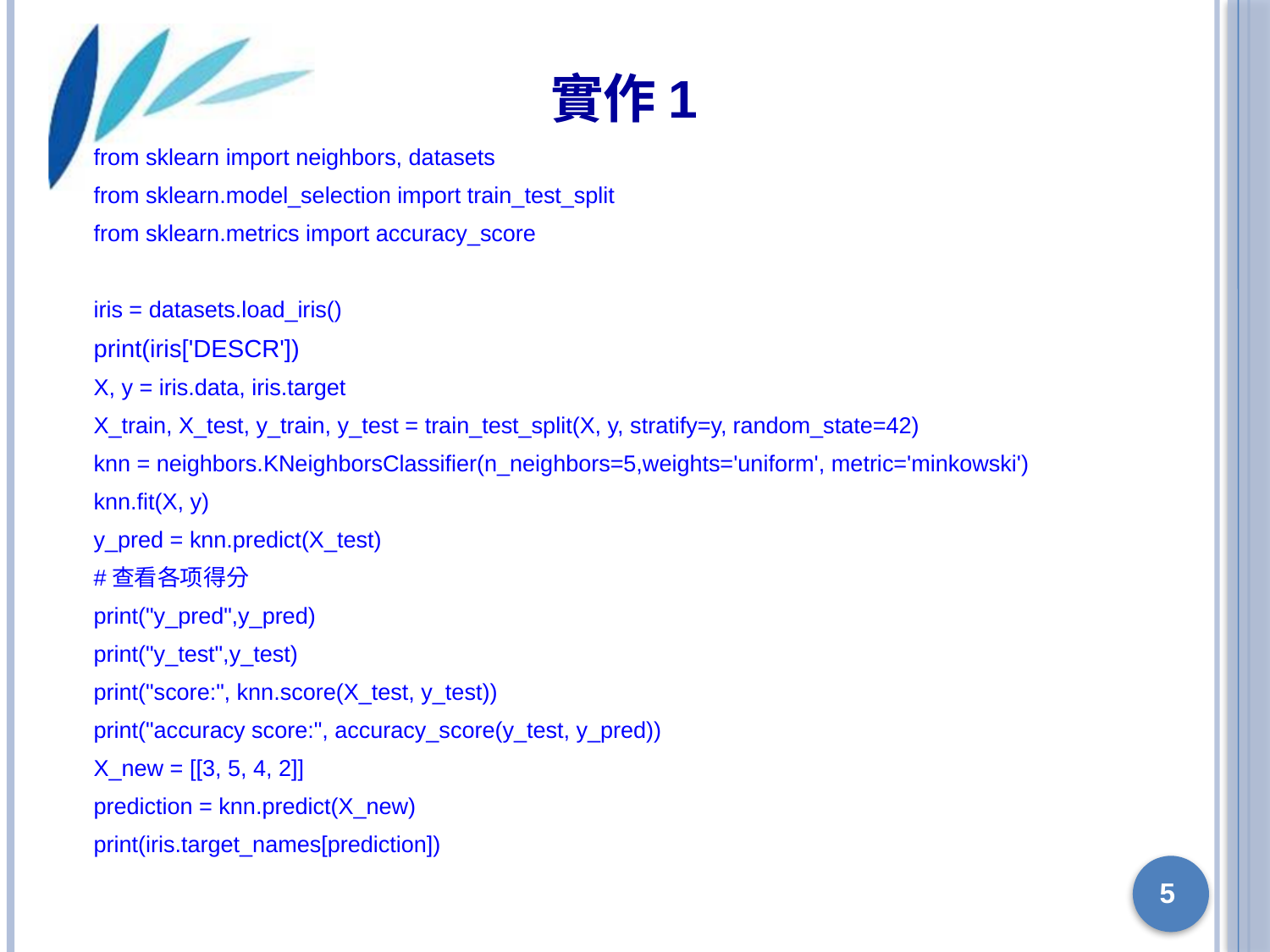

# 實作1
from sklearn import neighbors, datasets
from sklearn.model_selection import train_test_split
from sklearn.metrics import accuracy_score

iris = datasets.load_iris()
print(iris['DESCR'])
X, y = iris.data, iris.target
X_train, X_test, y_train, y_test = train_test_split(X, y, stratify=y, random_state=42)
knn = neighbors.KNeighborsClassifier(n_neighbors=5,weights='uniform', metric='minkowski')
knn.fit(X, y)
y_pred = knn.predict(X_test)
#查看各项得分
print("y_pred",y_pred)
print("y_test",y_test)
print("score:", knn.score(X_test, y_test))
print("accuracy score:", accuracy_score(y_test, y_pred))
X_new = [[3, 5, 4, 2]]
prediction = knn.predict(X_new)
print(iris.target_names[prediction])
5